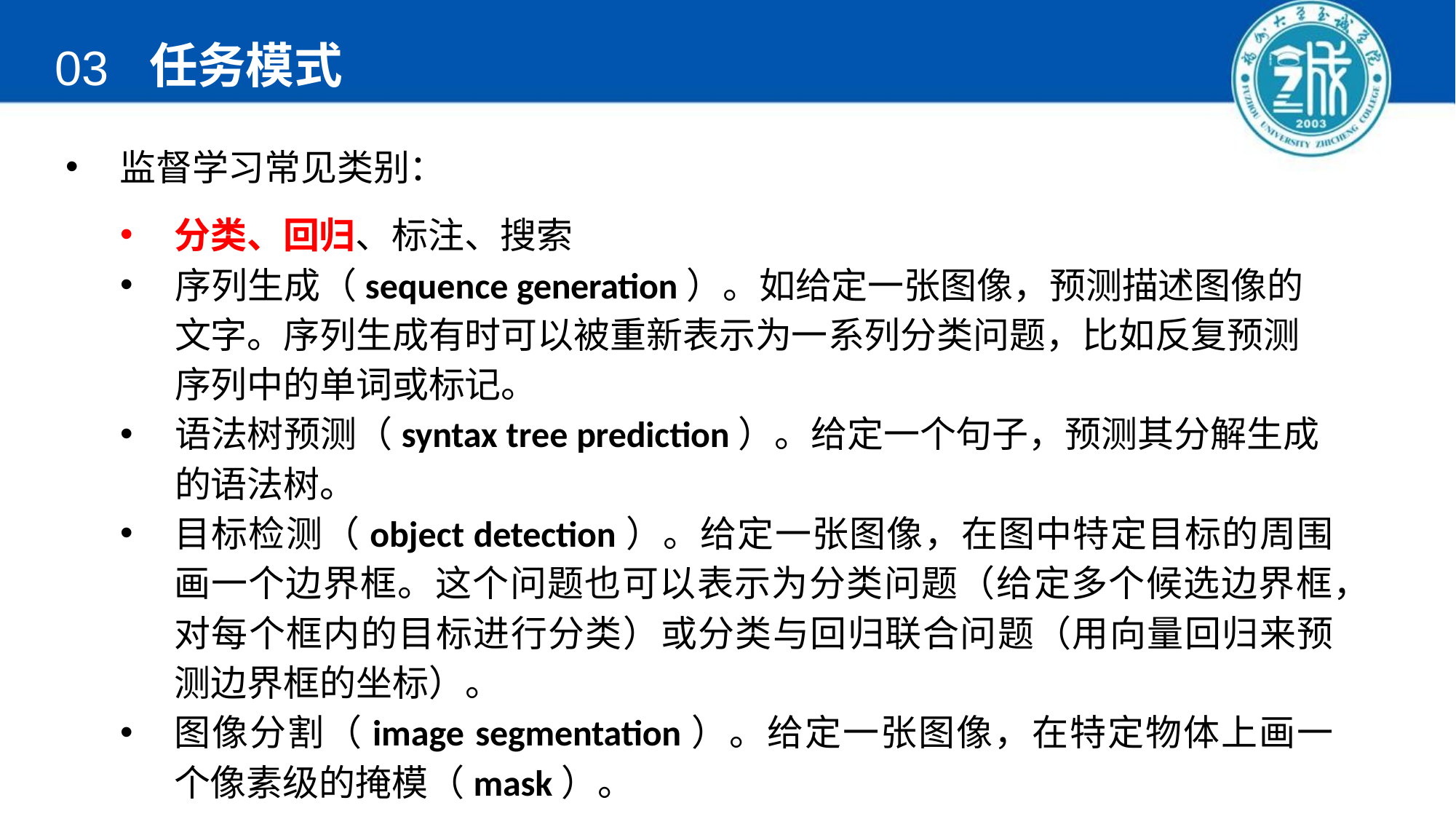

# 任务模式
03
监督学习常见类别：
分类、回归、标注、搜索
序列生成（sequence generation）。如给定一张图像，预测描述图像的文字。序列生成有时可以被重新表示为一系列分类问题，比如反复预测序列中的单词或标记。
语法树预测（syntax tree prediction）。给定一个句子，预测其分解生成的语法树。
目标检测（object detection）。给定一张图像，在图中特定目标的周围画一个边界框。这个问题也可以表示为分类问题（给定多个候选边界框，对每个框内的目标进行分类）或分类与回归联合问题（用向量回归来预测边界框的坐标）。
图像分割（image segmentation）。给定一张图像，在特定物体上画一个像素级的掩模（mask）。